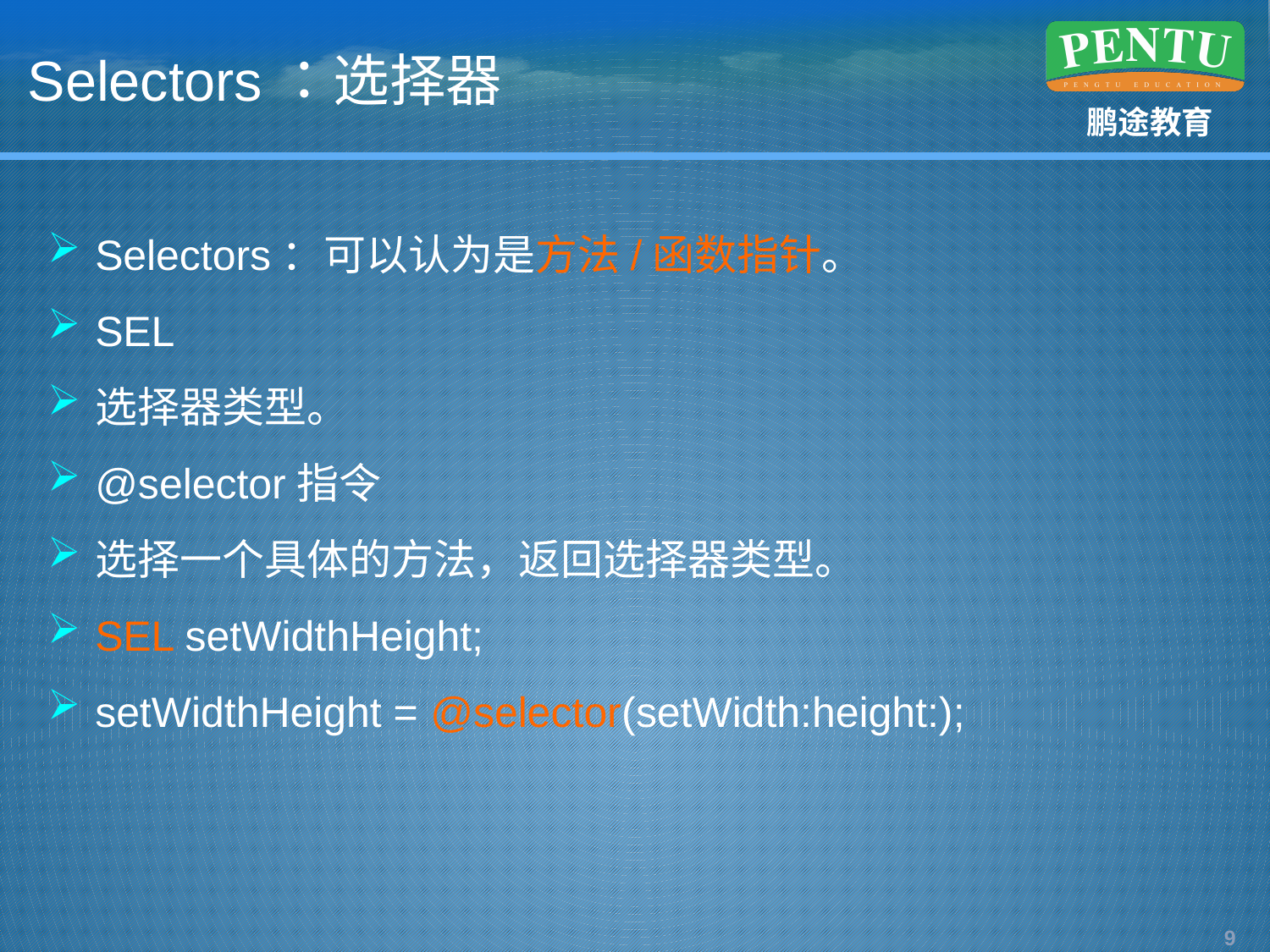

# Selectors：选择器
Selectors：可以认为是方法/函数指针。
SEL
选择器类型。
@selector指令
选择一个具体的方法，返回选择器类型。
SEL setWidthHeight;
setWidthHeight = @selector(setWidth:height:);
9